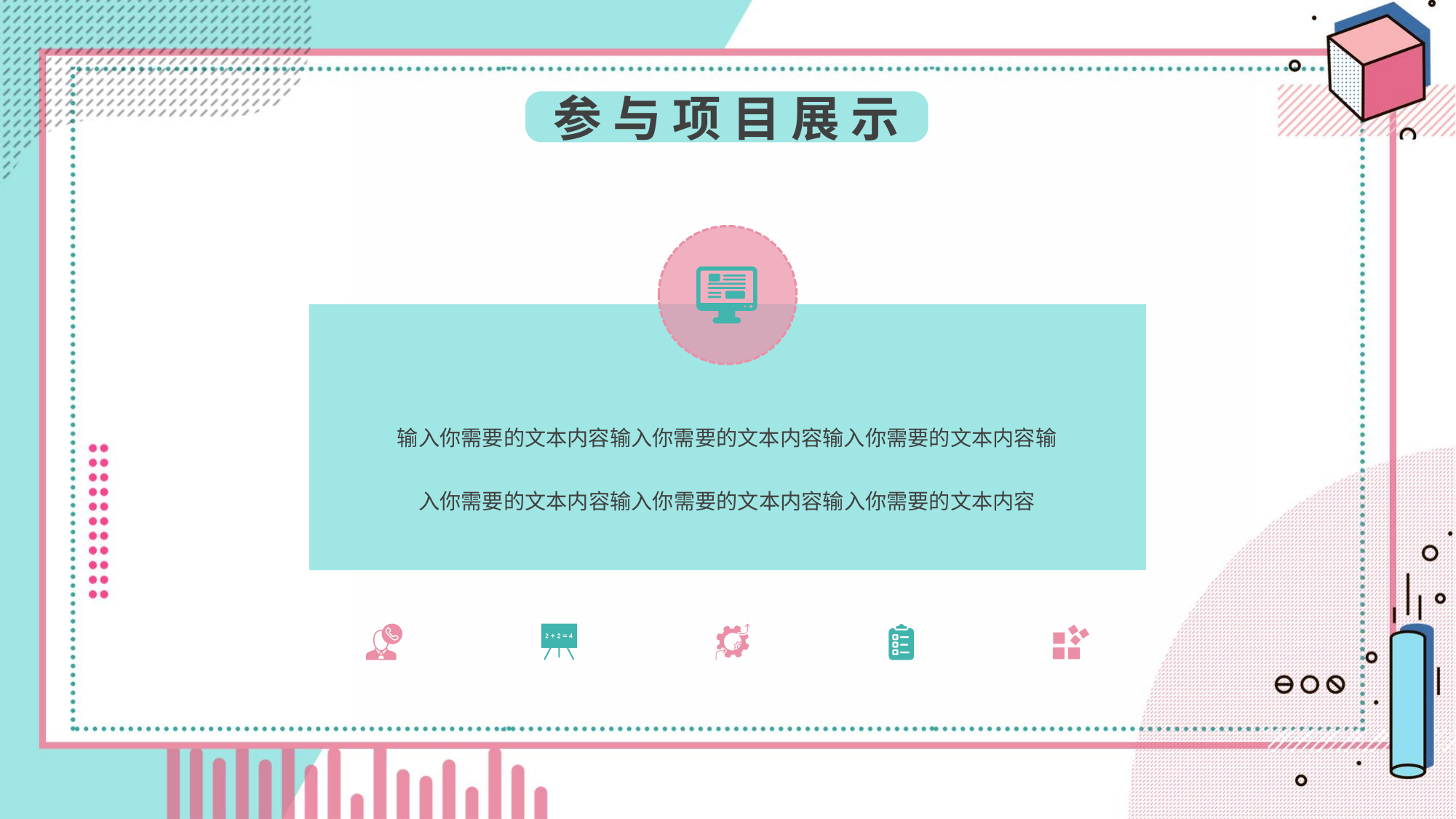

参 与 项 目 展 示

输入你需要的文本内容输入你需要的文本内容输入你需要的文本内容输入你需要的文本内容输入你需要的文本内容输入你需要的文本内容